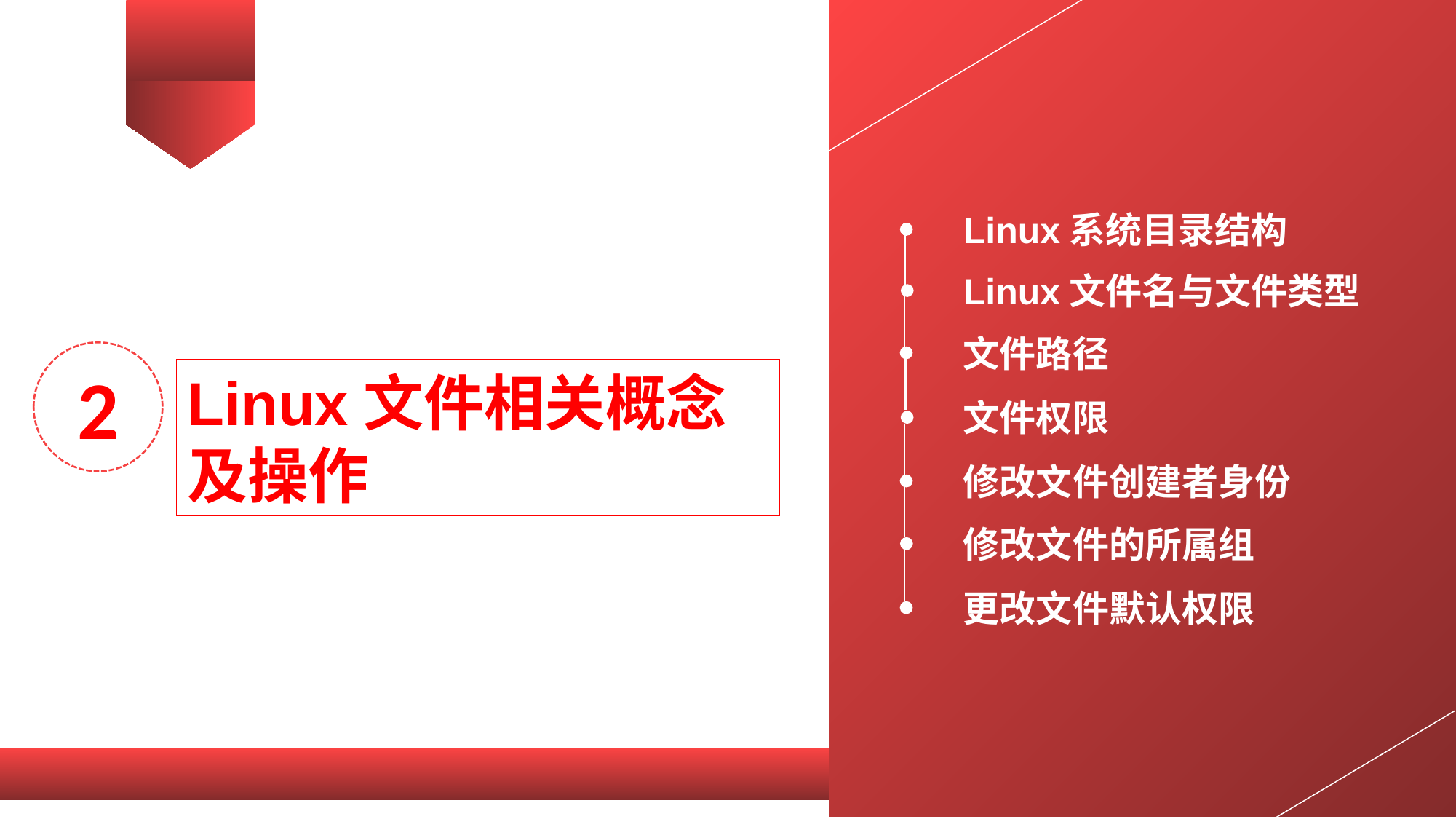

Linux系统目录结构

Linux文件名与文件类型

文件路径
2

Linux文件相关概念
及操作
文件权限

修改文件创建者身份

修改文件的所属组

更改文件默认权限